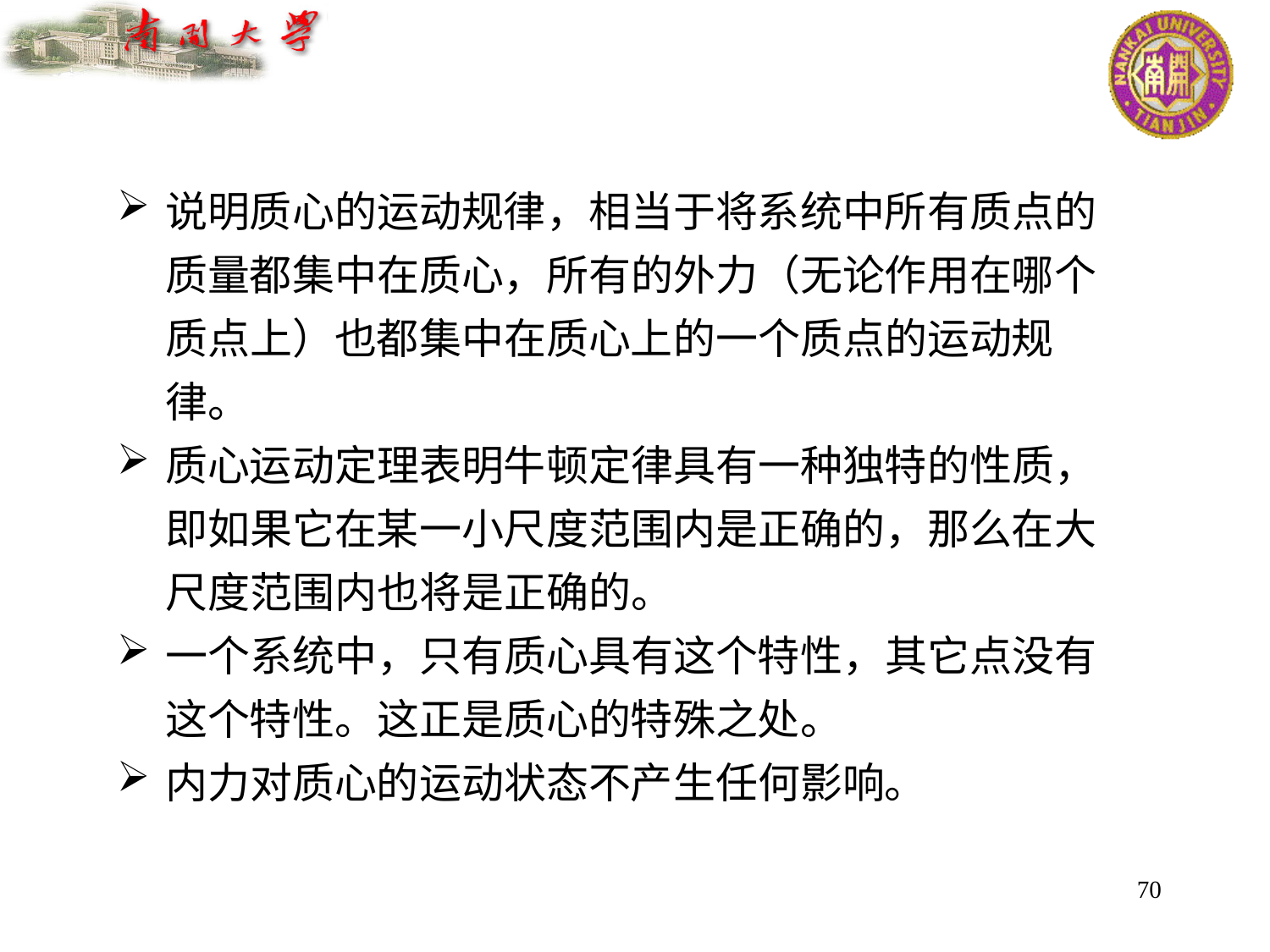

说明质心的运动规律，相当于将系统中所有质点的质量都集中在质心，所有的外力（无论作用在哪个质点上）也都集中在质心上的一个质点的运动规律。
质心运动定理表明牛顿定律具有一种独特的性质，即如果它在某一小尺度范围内是正确的，那么在大尺度范围内也将是正确的。
一个系统中，只有质心具有这个特性，其它点没有这个特性。这正是质心的特殊之处。
内力对质心的运动状态不产生任何影响。
70